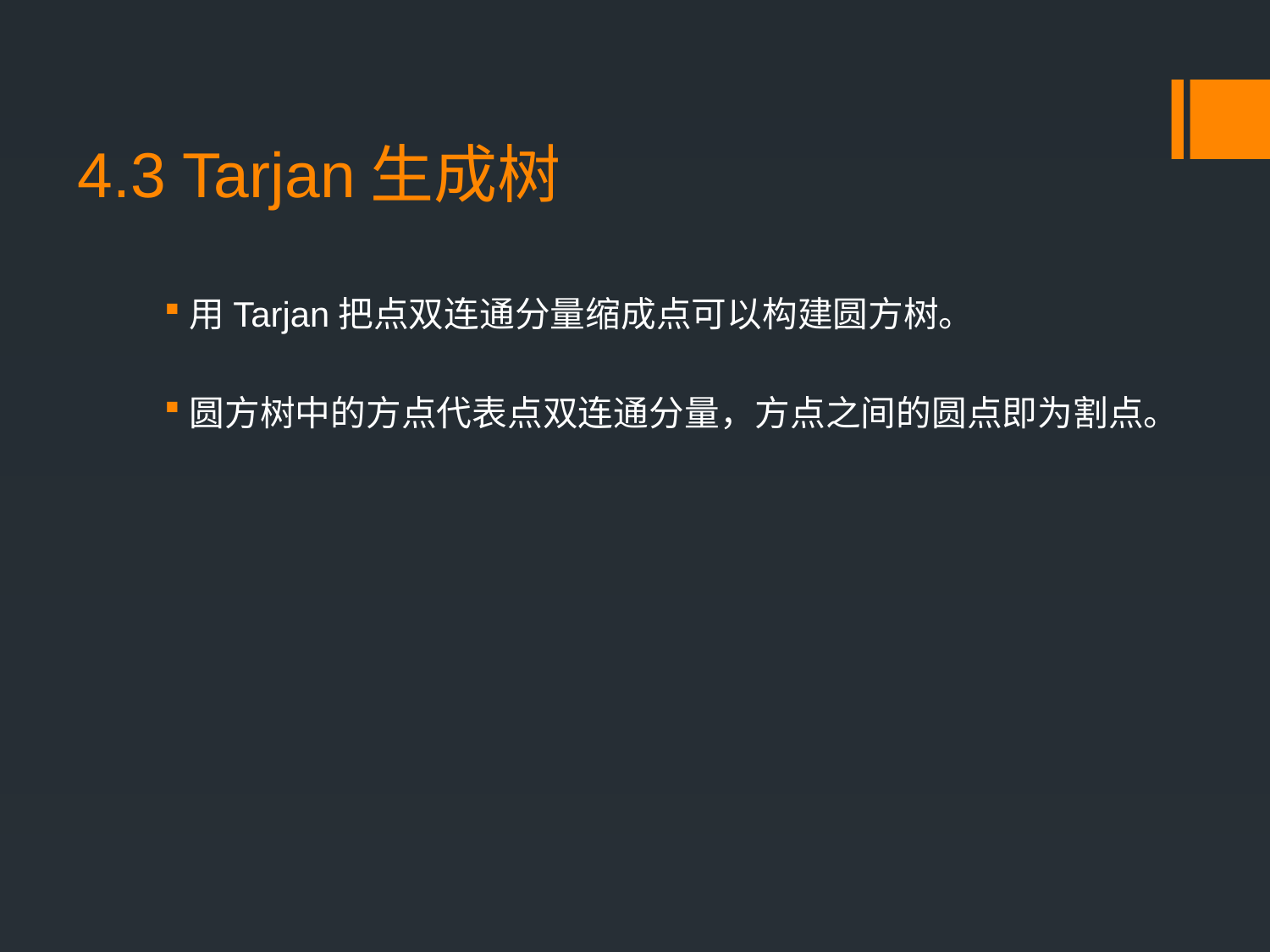

# 4.3 Tarjan生成树

用Tarjan把点双连通分量缩成点可以构建圆方树。

圆方树中的方点代表点双连通分量，方点之间的圆点即为割点。